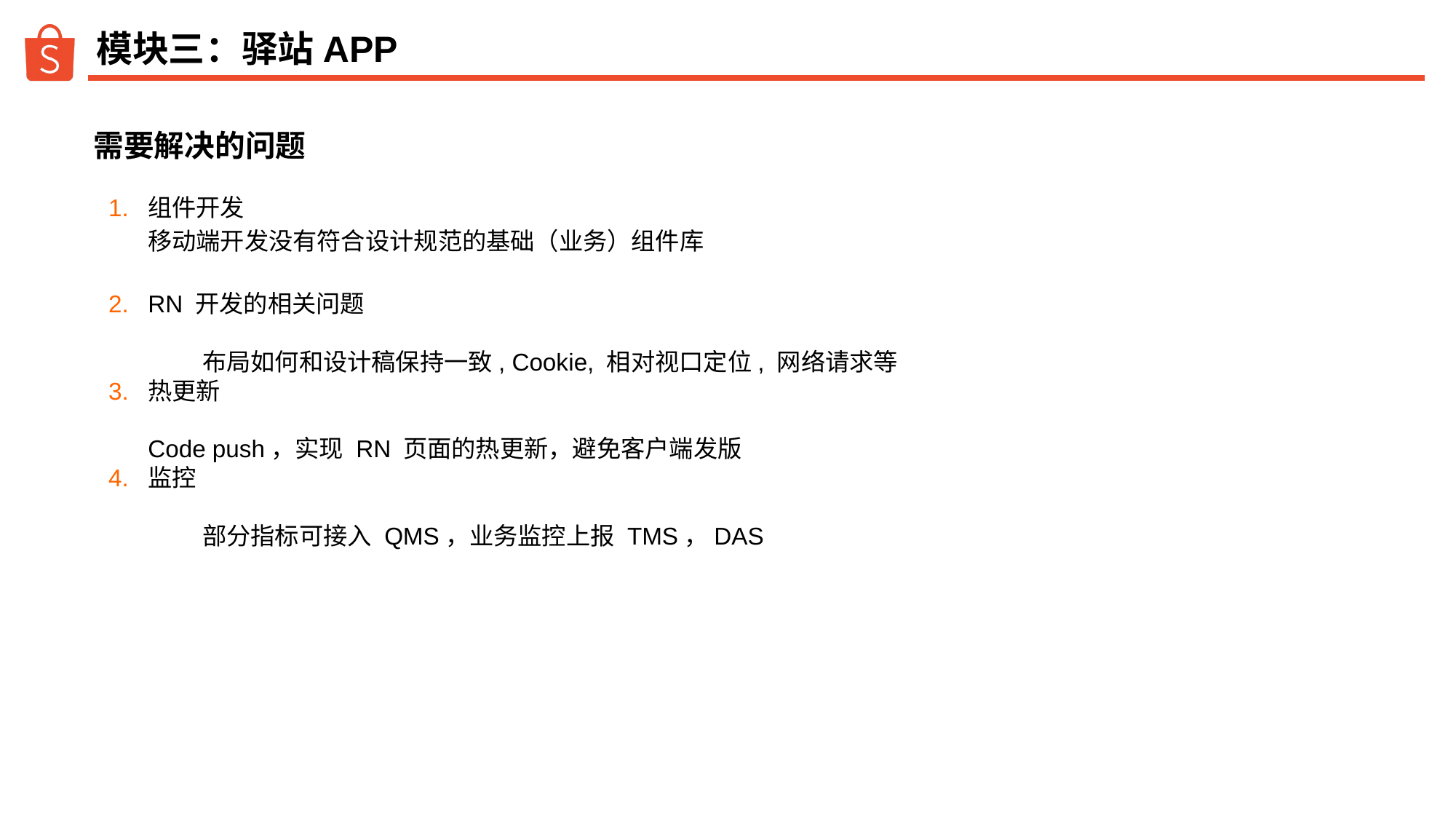

# 模块三：驿站APP
需要解决的问题
组件开发
移动端开发没有符合设计规范的基础（业务）组件库

RN 开发的相关问题
	布局如何和设计稿保持一致, Cookie, 相对视口定位, 网络请求等
热更新
Code push，实现 RN 页面的热更新，避免客户端发版
监控
	部分指标可接入 QMS，业务监控上报 TMS，DAS